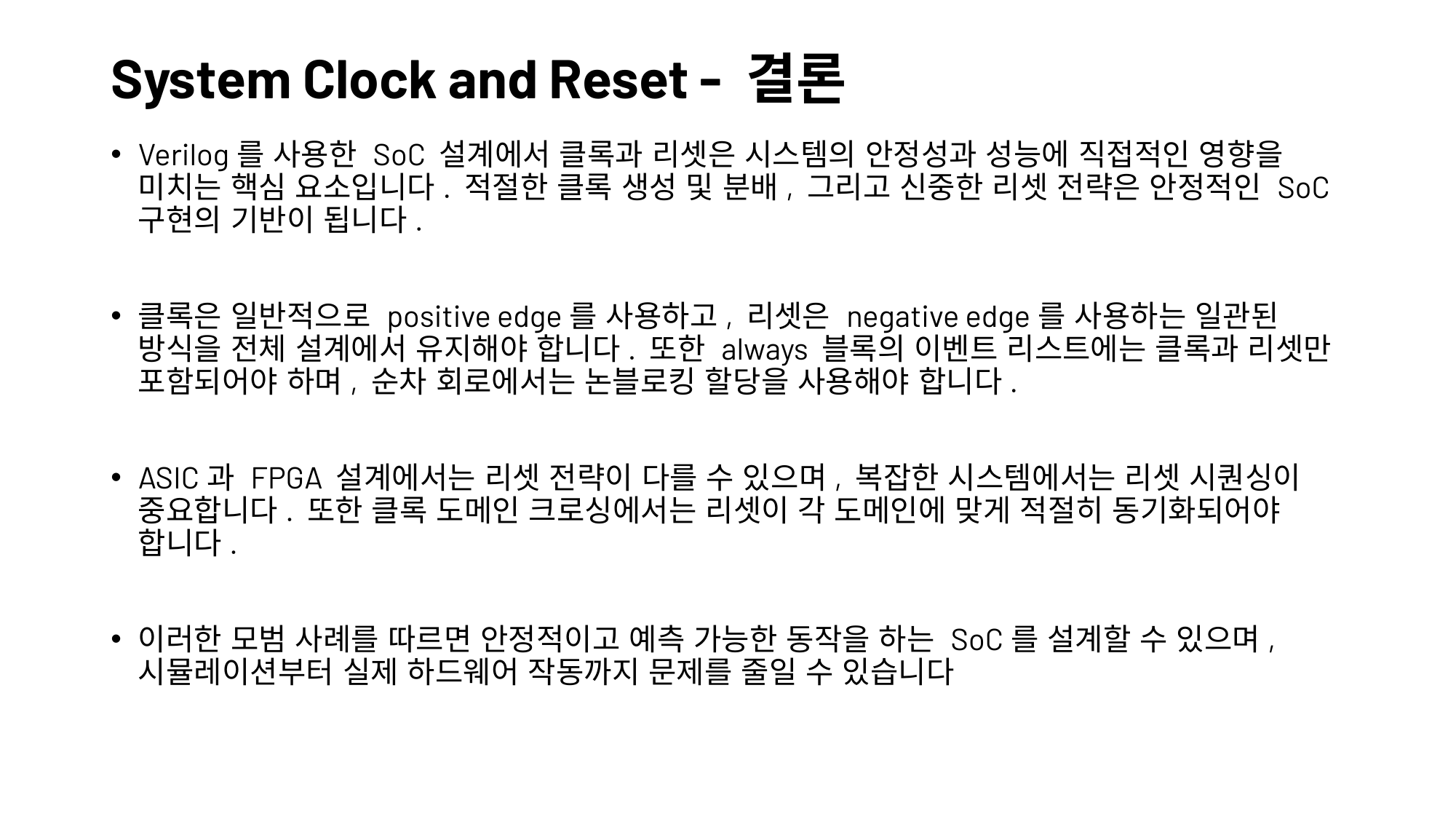

# System Clock and Reset - 결론
Verilog를 사용한 SoC 설계에서 클록과 리셋은 시스템의 안정성과 성능에 직접적인 영향을 미치는 핵심 요소입니다. 적절한 클록 생성 및 분배, 그리고 신중한 리셋 전략은 안정적인 SoC 구현의 기반이 됩니다.

클록은 일반적으로 positive edge를 사용하고, 리셋은 negative edge를 사용하는 일관된 방식을 전체 설계에서 유지해야 합니다. 또한 always 블록의 이벤트 리스트에는 클록과 리셋만 포함되어야 하며, 순차 회로에서는 논블로킹 할당을 사용해야 합니다.

ASIC과 FPGA 설계에서는 리셋 전략이 다를 수 있으며, 복잡한 시스템에서는 리셋 시퀀싱이 중요합니다. 또한 클록 도메인 크로싱에서는 리셋이 각 도메인에 맞게 적절히 동기화되어야 합니다.

이러한 모범 사례를 따르면 안정적이고 예측 가능한 동작을 하는 SoC를 설계할 수 있으며, 시뮬레이션부터 실제 하드웨어 작동까지 문제를 줄일 수 있습니다